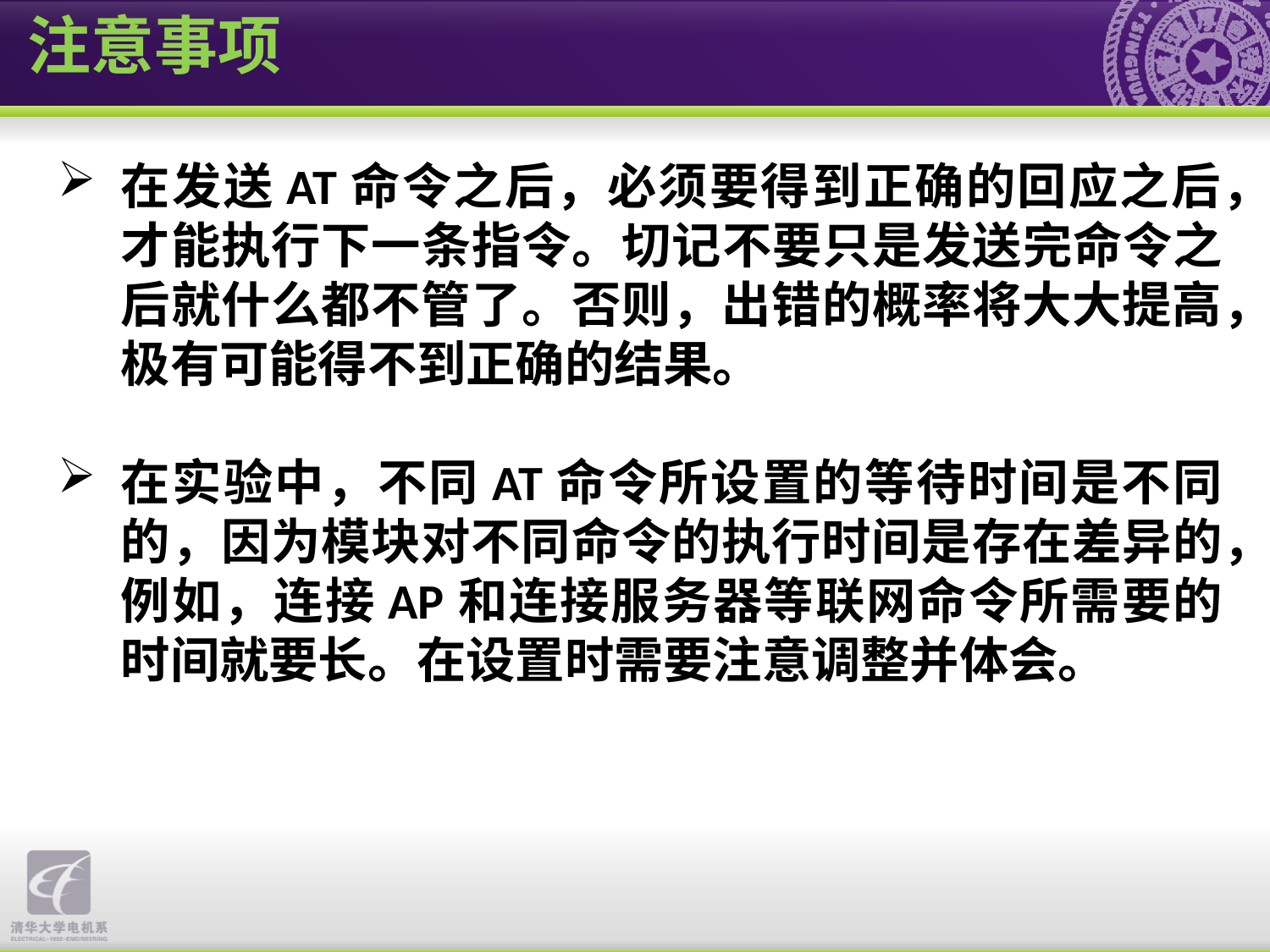

注意事项
在发送AT命令之后，必须要得到正确的回应之后，才能执行下一条指令。切记不要只是发送完命令之后就什么都不管了。否则，出错的概率将大大提高，极有可能得不到正确的结果。

在实验中，不同AT命令所设置的等待时间是不同的，因为模块对不同命令的执行时间是存在差异的，例如，连接AP和连接服务器等联网命令所需要的时间就要长。在设置时需要注意调整并体会。